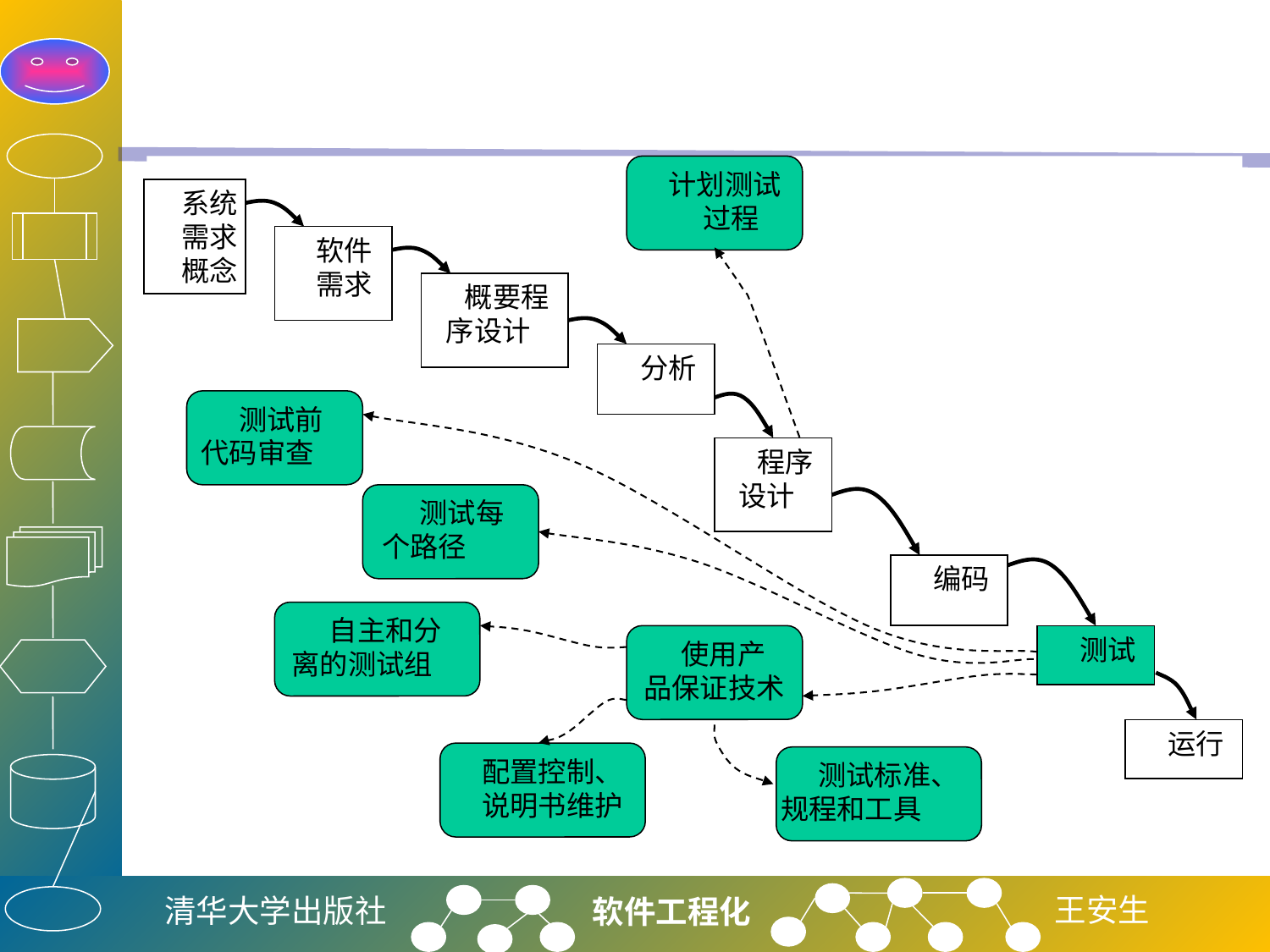

#

计划测试
过程
系统
需求
概念

软件
需求

概要程序设计

分析
测试前代码审查

程序设计
测试每个路径

编码

自主和分离的测试组

使用产品保证技术
测试

运行

配置控制、
说明书维护
测试标准、规程和工具